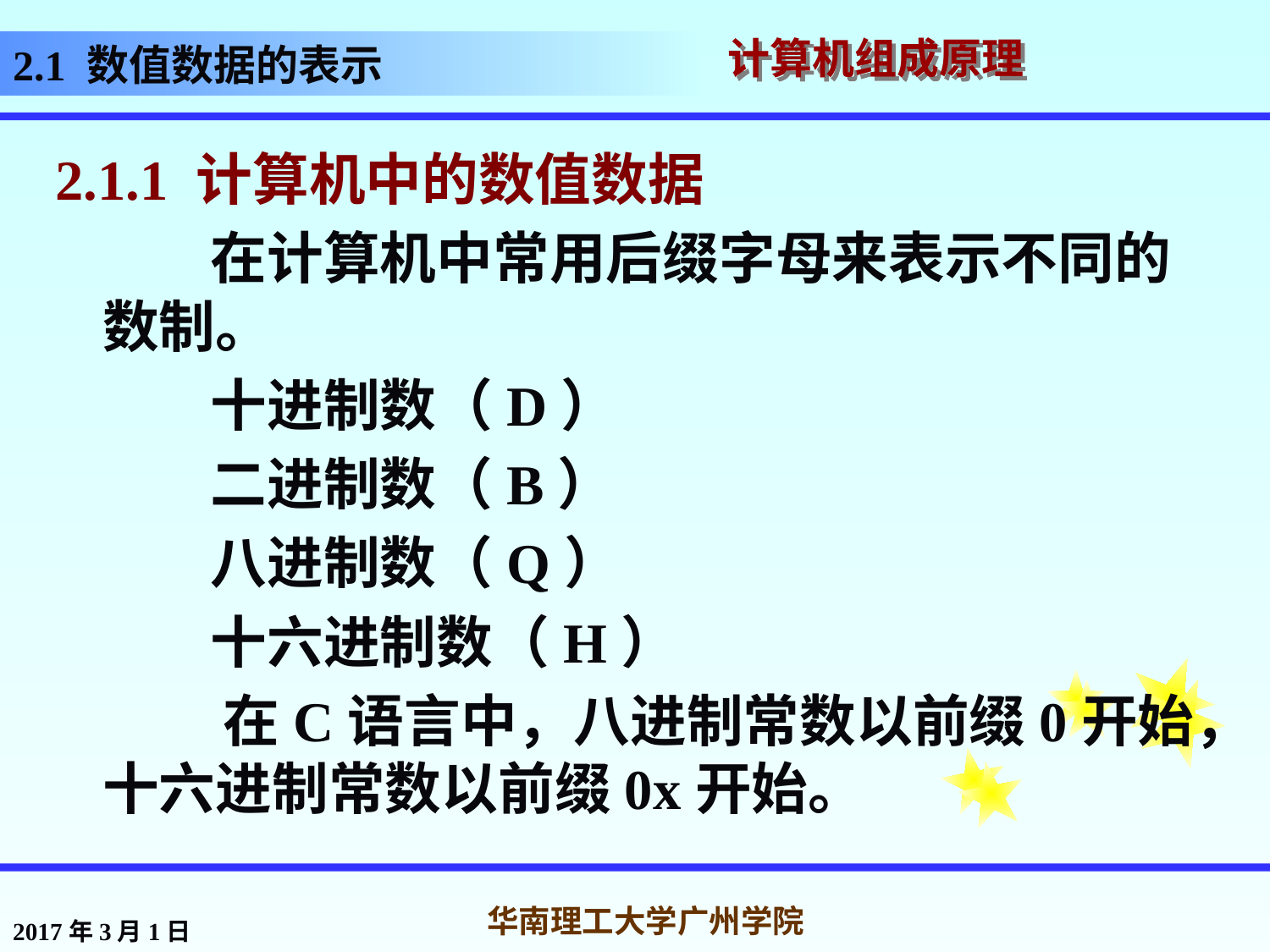

2.1 数值数据的表示
2.1.1 计算机中的数值数据
           在计算机中常用后缀字母来表示不同的数制。
           十进制数（D）
           二进制数（B）
           八进制数（Q）
           十六进制数（H）
            在C语言中，八进制常数以前缀0开始，十六进制常数以前缀0x开始。
2017年3月1日
华南理工大学广州学院